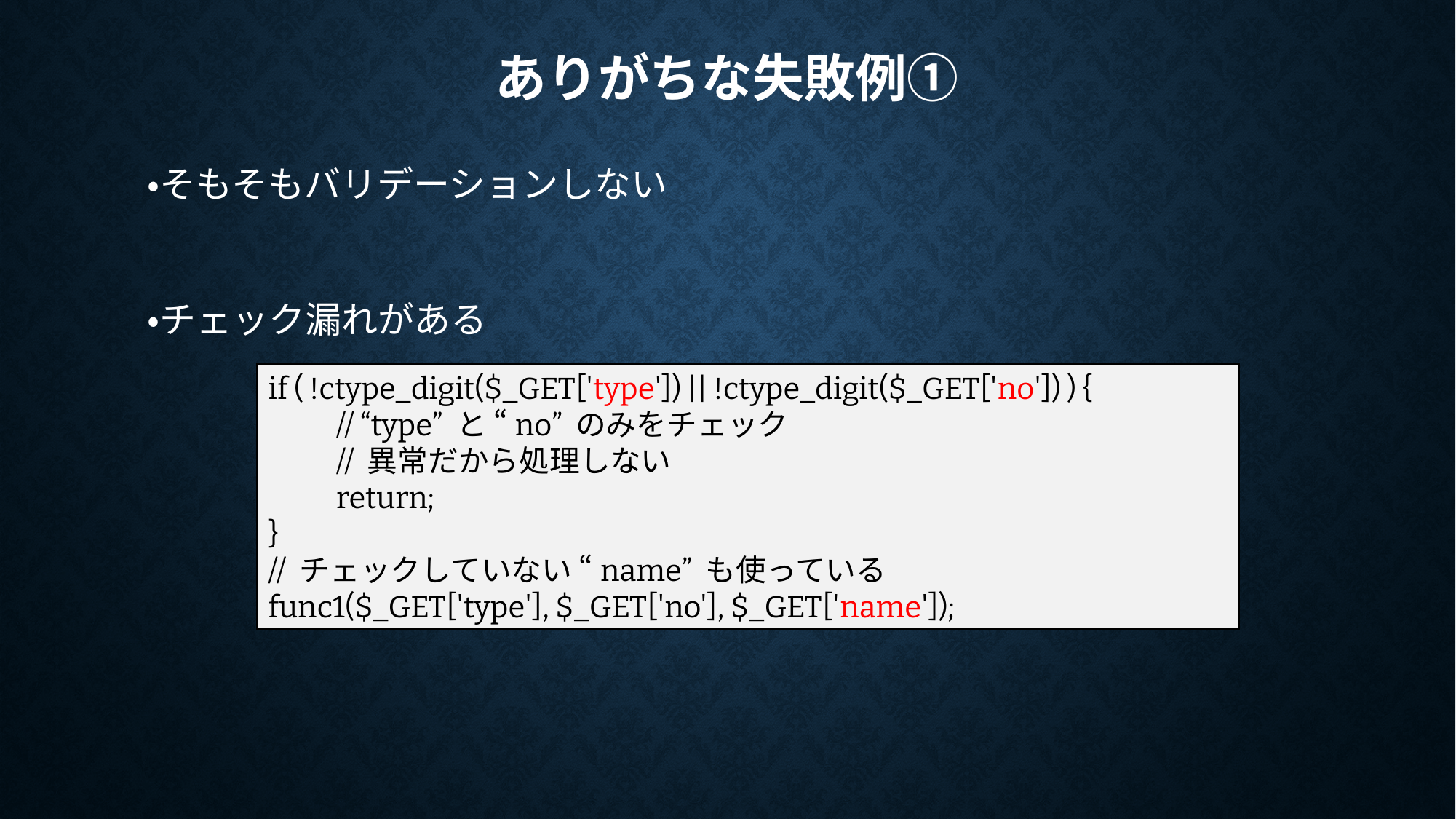

# ありがちな失敗例①
　・そもそもバリデーションしない

　・チェック漏れがある
if ( !ctype_digit($_GET['type']) || !ctype_digit($_GET['no']) ) {
　　// “type” と “no” のみをチェック
　　// 異常だから処理しない
　　return;
}
// チェックしていない “name” も使っている
func1($_GET['type'], $_GET['no'], $_GET['name']);